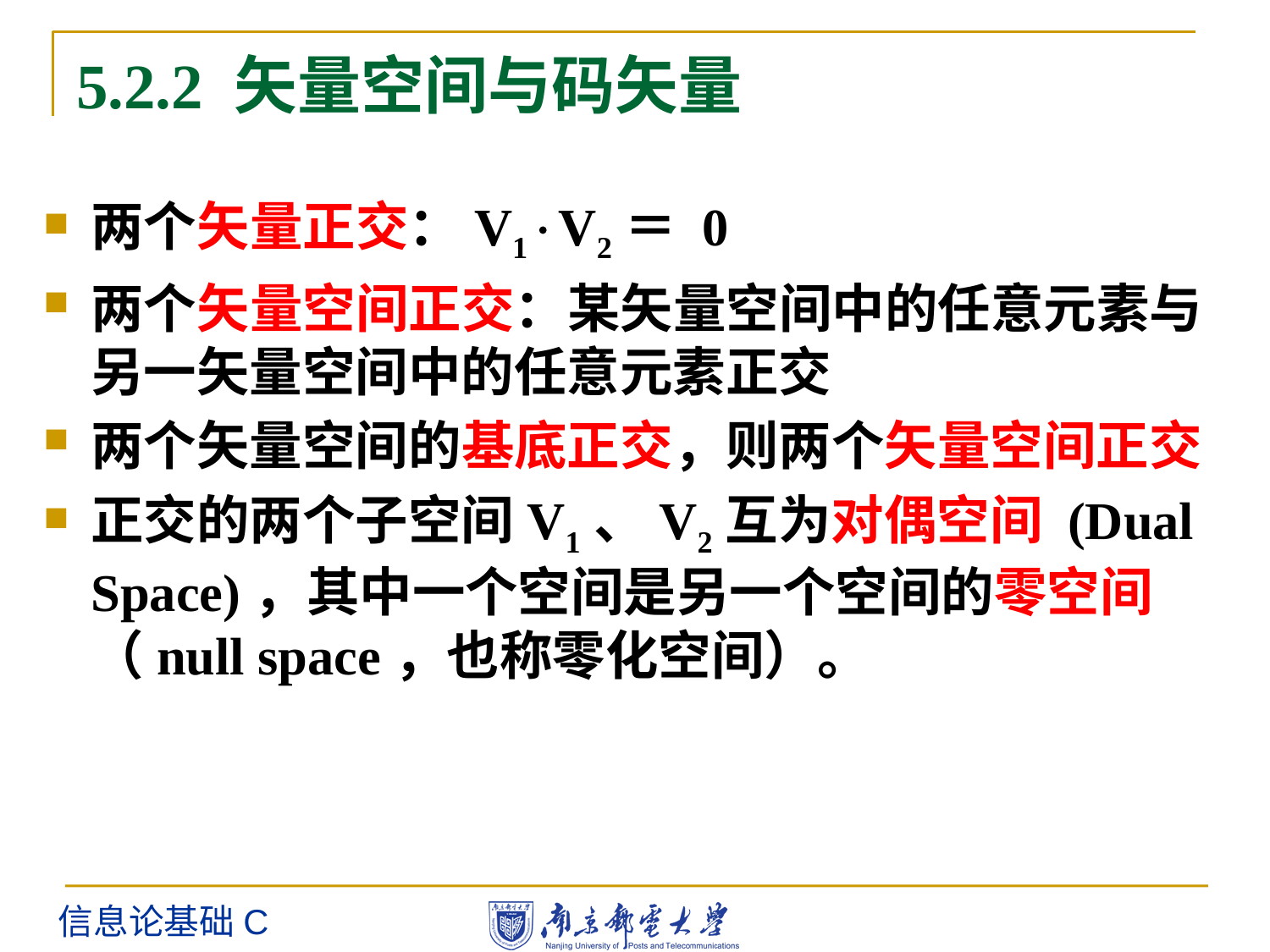

# 5.2.2 矢量空间与码矢量
两个矢量正交：V1⋅V2＝ 0
两个矢量空间正交：某矢量空间中的任意元素与另一矢量空间中的任意元素正交
两个矢量空间的基底正交，则两个矢量空间正交
正交的两个子空间V1、V2互为对偶空间 (Dual Space)，其中一个空间是另一个空间的零空间（null space，也称零化空间）。
18